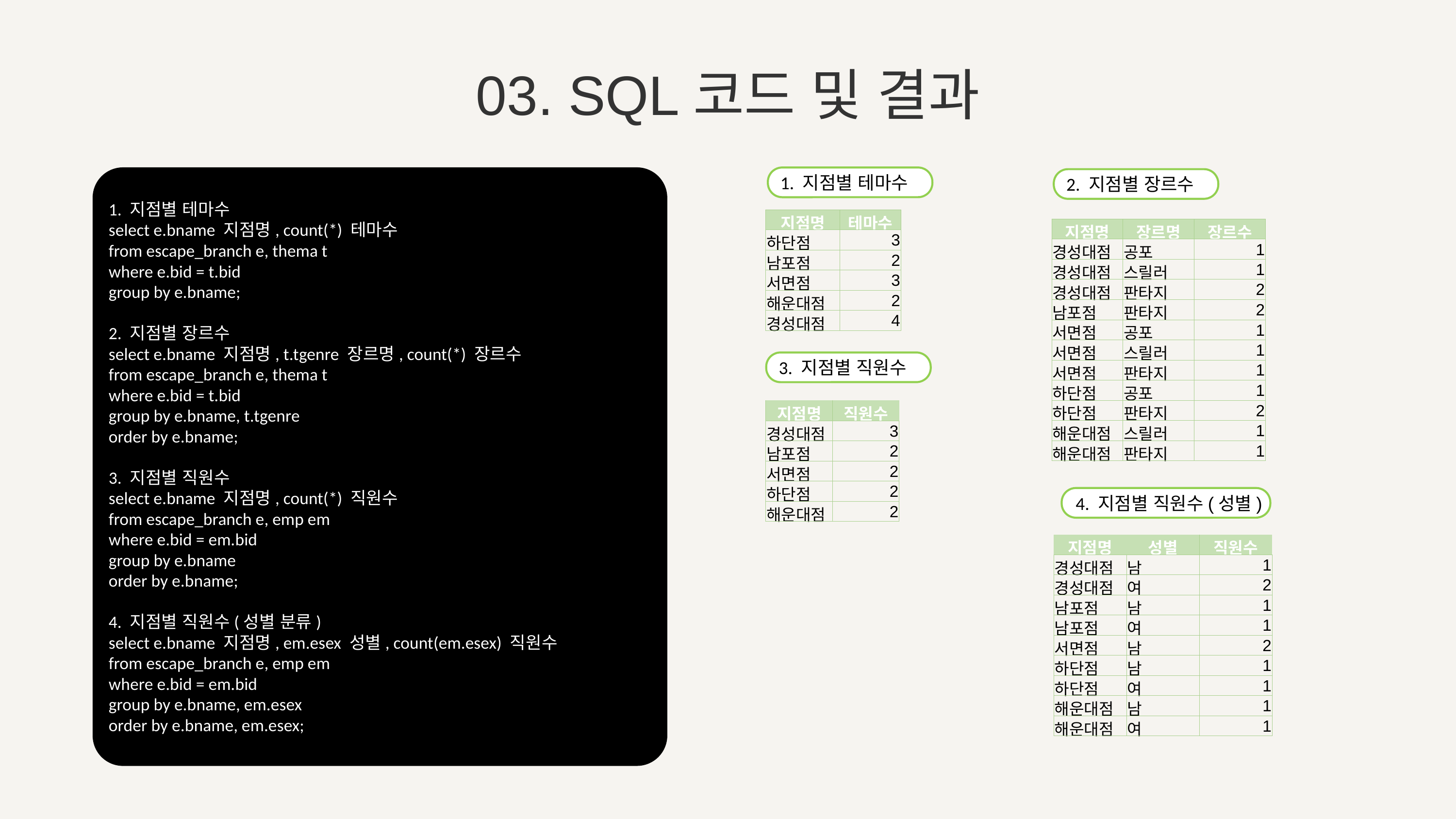

03. SQL코드 및 결과
1. 지점별 테마수
select e.bname 지점명, count(*) 테마수
from escape_branch e, thema t
where e.bid = t.bid
group by e.bname;

2. 지점별 장르수
select e.bname 지점명, t.tgenre 장르명, count(*) 장르수
from escape_branch e, thema t
where e.bid = t.bid
group by e.bname, t.tgenre
order by e.bname;

3. 지점별 직원수
select e.bname 지점명, count(*) 직원수
from escape_branch e, emp em
where e.bid = em.bid
group by e.bname
order by e.bname;

4. 지점별 직원수(성별 분류)
select e.bname 지점명, em.esex 성별, count(em.esex) 직원수
from escape_branch e, emp em
where e.bid = em.bid
group by e.bname, em.esex
order by e.bname, em.esex;

1. 지점별 테마수

2. 지점별 장르수
| 지점명 | 테마수 |
| --- | --- |
| 하단점 | 3 |
| 남포점 | 2 |
| 서면점 | 3 |
| 해운대점 | 2 |
| 경성대점 | 4 |
| 지점명 | 장르명 | 장르수 |
| --- | --- | --- |
| 경성대점 | 공포 | 1 |
| 경성대점 | 스릴러 | 1 |
| 경성대점 | 판타지 | 2 |
| 남포점 | 판타지 | 2 |
| 서면점 | 공포 | 1 |
| 서면점 | 스릴러 | 1 |
| 서면점 | 판타지 | 1 |
| 하단점 | 공포 | 1 |
| 하단점 | 판타지 | 2 |
| 해운대점 | 스릴러 | 1 |
| 해운대점 | 판타지 | 1 |

3. 지점별 직원수
| 지점명 | 직원수 |
| --- | --- |
| 경성대점 | 3 |
| 남포점 | 2 |
| 서면점 | 2 |
| 하단점 | 2 |
| 해운대점 | 2 |

4. 지점별 직원수(성별)
| 지점명 | 성별 | 직원수 |
| --- | --- | --- |
| 경성대점 | 남 | 1 |
| 경성대점 | 여 | 2 |
| 남포점 | 남 | 1 |
| 남포점 | 여 | 1 |
| 서면점 | 남 | 2 |
| 하단점 | 남 | 1 |
| 하단점 | 여 | 1 |
| 해운대점 | 남 | 1 |
| 해운대점 | 여 | 1 |